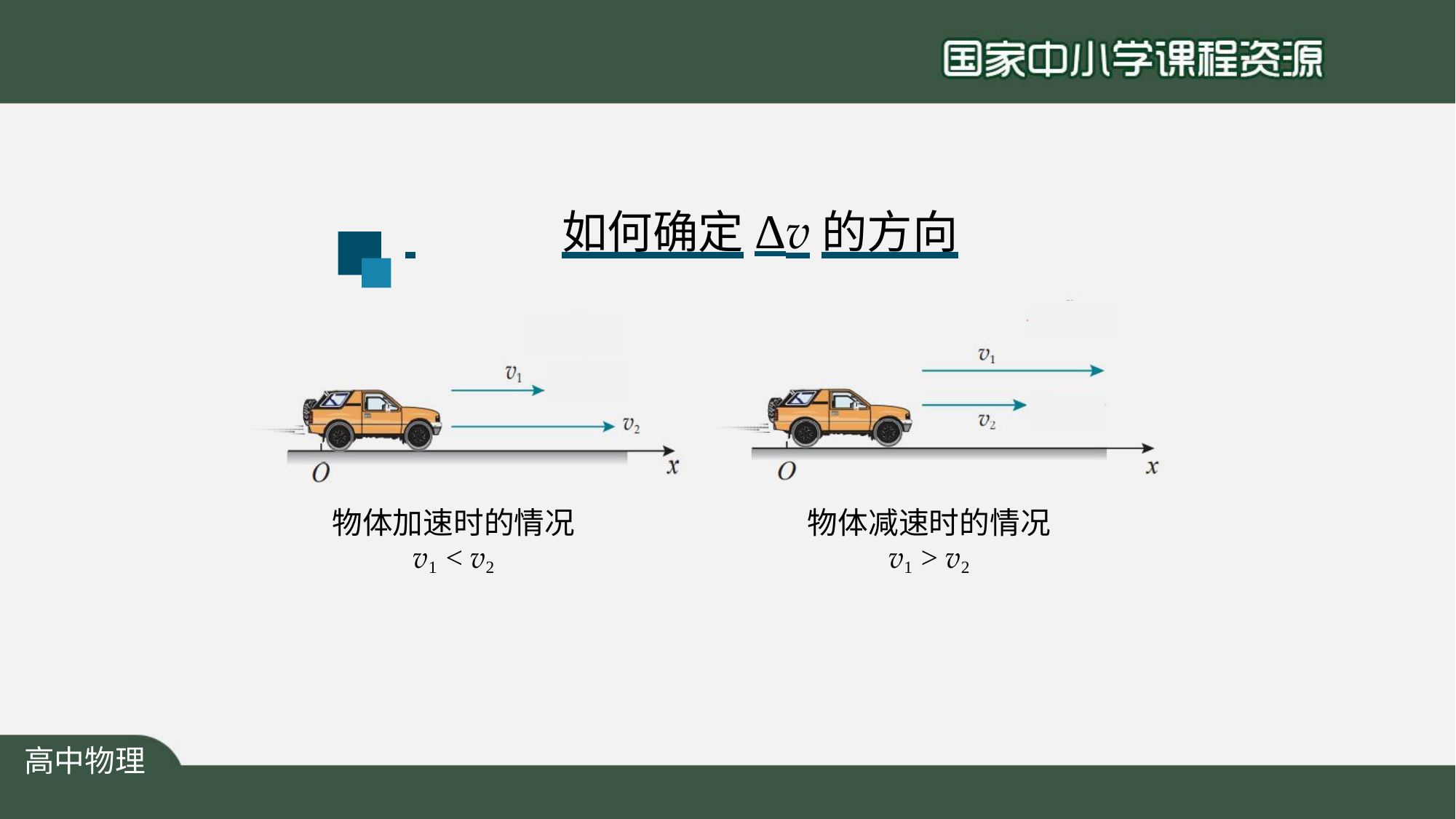

# 如何确定Δv的方向

物体减速时的情况
v1  > v2
物体加速时的情况
v1  < v2
高中物理